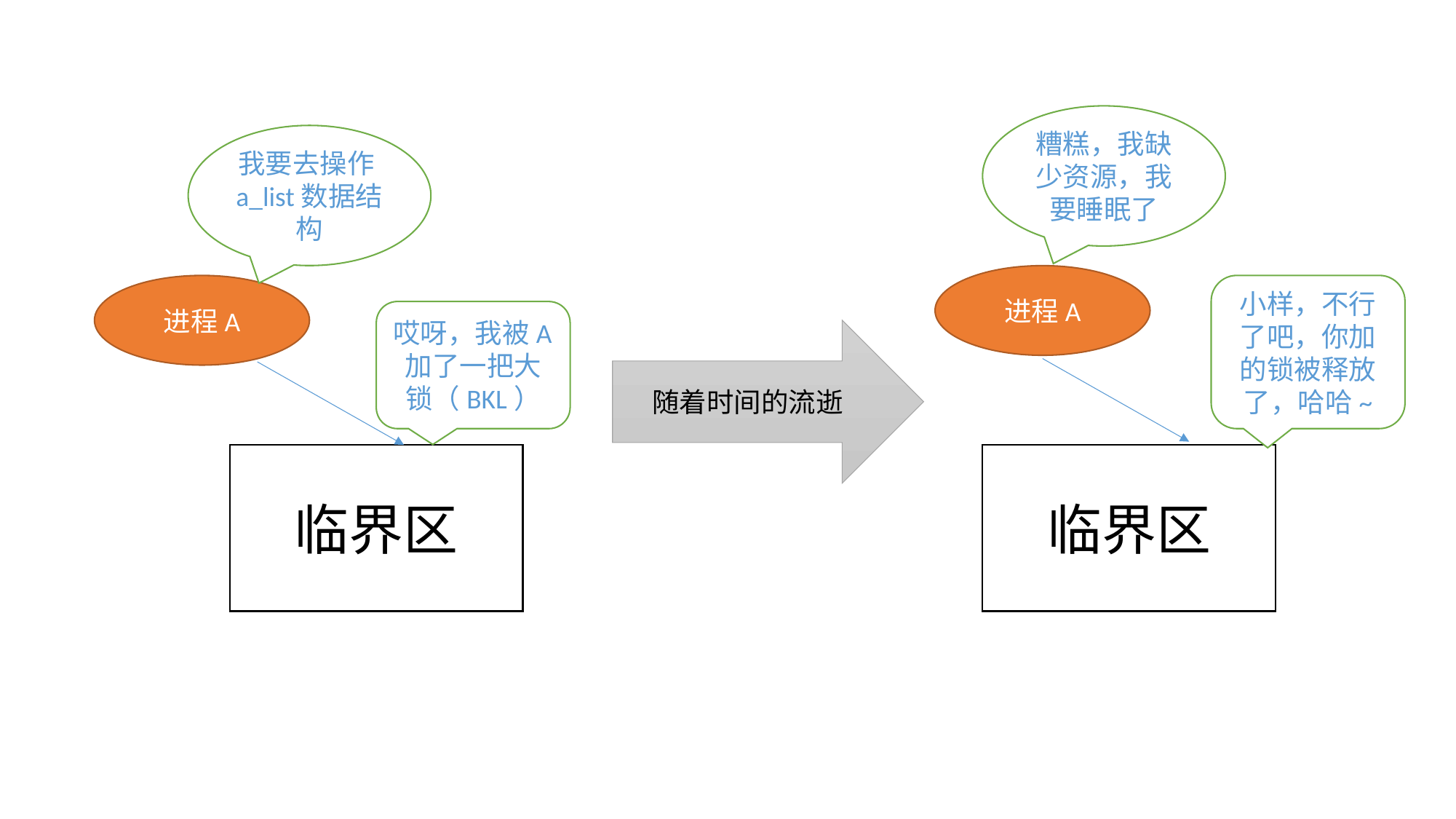

糟糕，我缺少资源，我要睡眠了
我要去操作a_list数据结构
进程A
进程A
小样，不行了吧，你加的锁被释放了，哈哈~
哎呀，我被A加了一把大锁（BKL）
随着时间的流逝
临界区
临界区